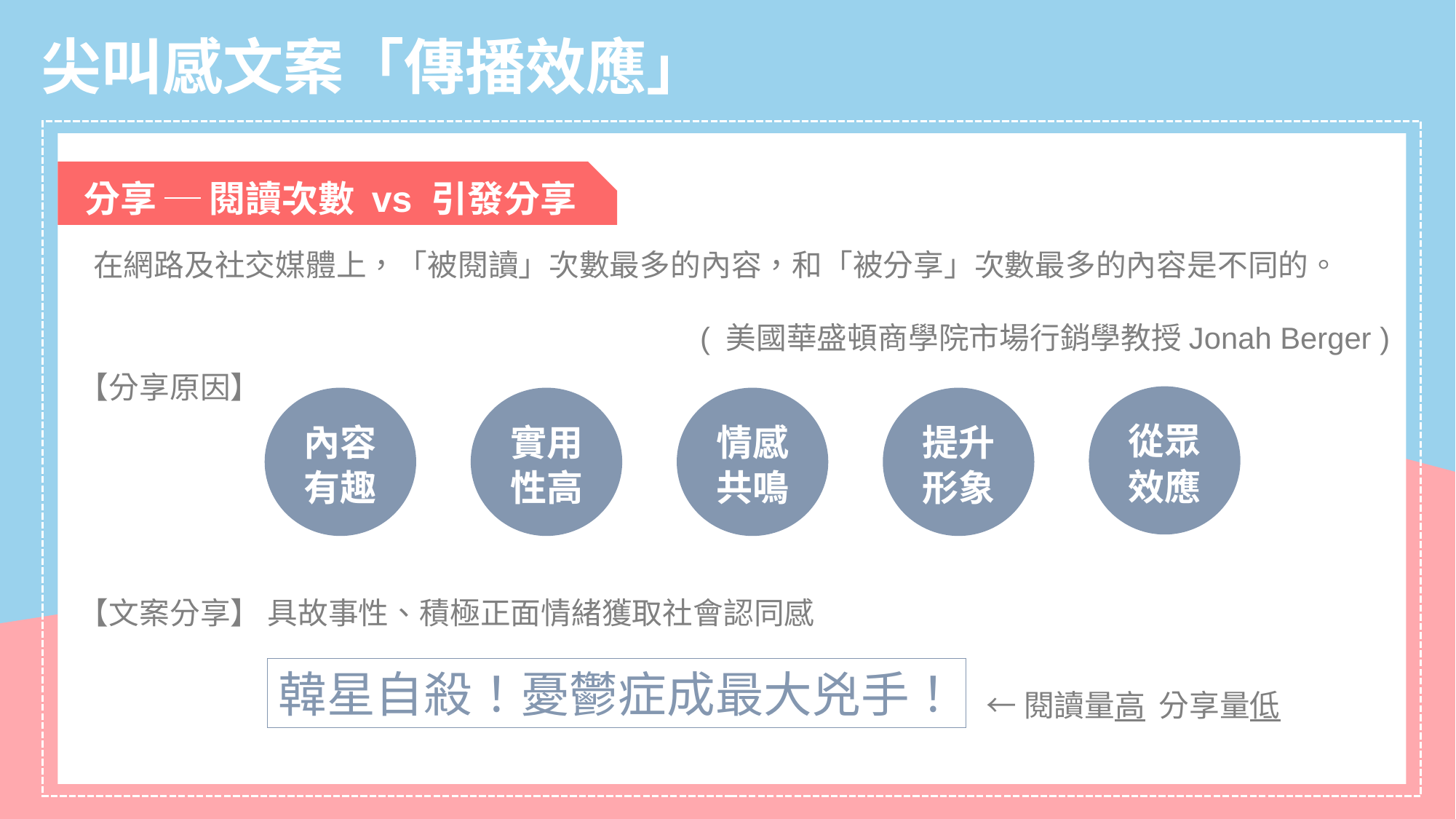

尖叫感文案「傳播效應」

分享 ─ 閱讀次數 vs 引發分享
  在網路及社交媒體上，「被閱讀」次數最多的內容，和「被分享」次數最多的內容是不同的。
                                                                           ( 美國華盛頓商學院市場行銷學教授Jonah Berger )
【分享原因】
從眾效應
提升形象
情感共鳴
實用性高
內容有趣

【文案分享】 具故事性、積極正面情緒獲取社會認同感
韓星自殺！憂鬱症成最大兇手！
←閱讀量高  分享量低